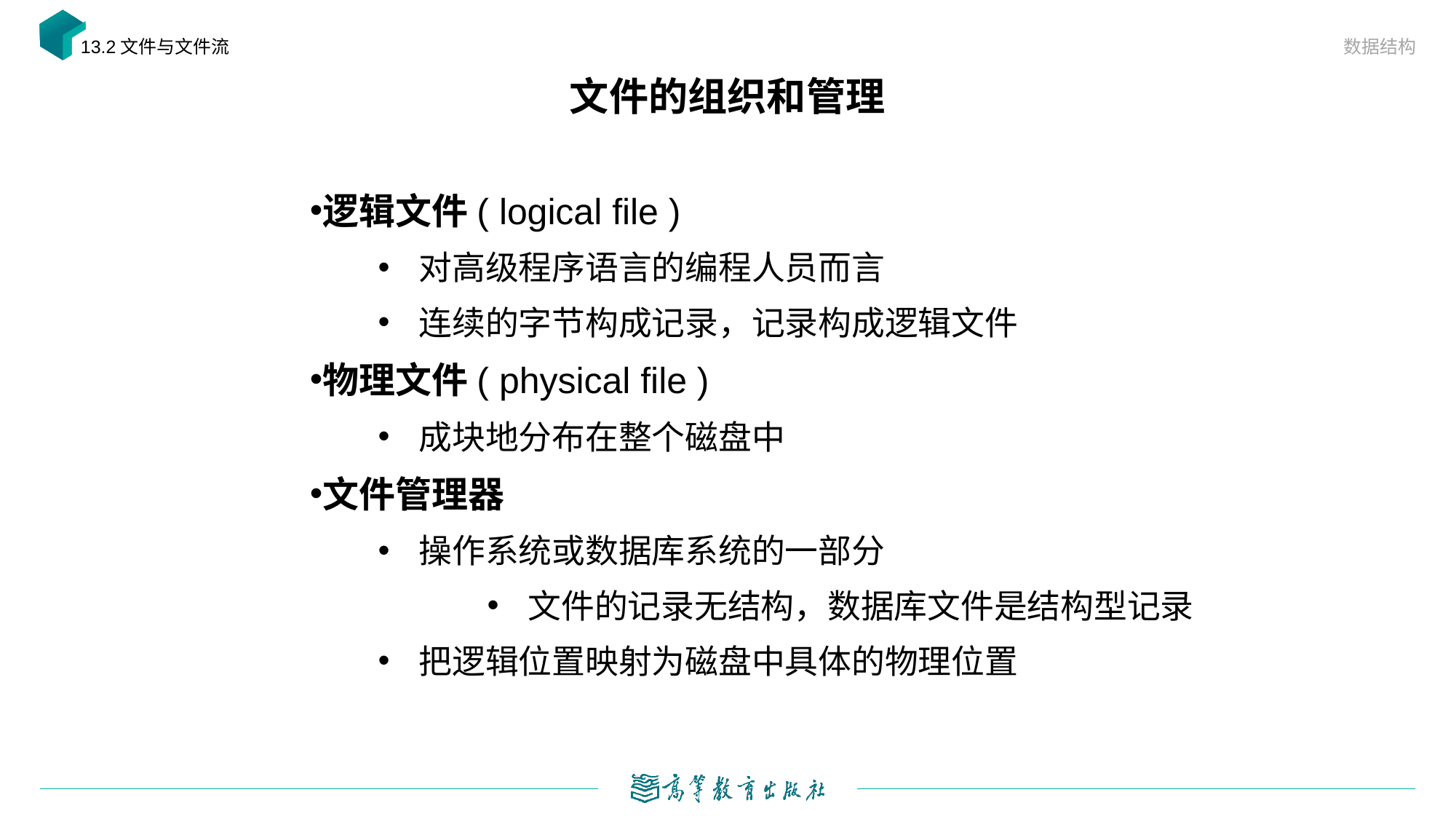

数据结构
13.2文件与文件流
# 文件的组织和管理
逻辑文件( logical file )
对高级程序语言的编程人员而言
连续的字节构成记录，记录构成逻辑文件
物理文件( physical file )
成块地分布在整个磁盘中
文件管理器
操作系统或数据库系统的一部分
文件的记录无结构，数据库文件是结构型记录
把逻辑位置映射为磁盘中具体的物理位置